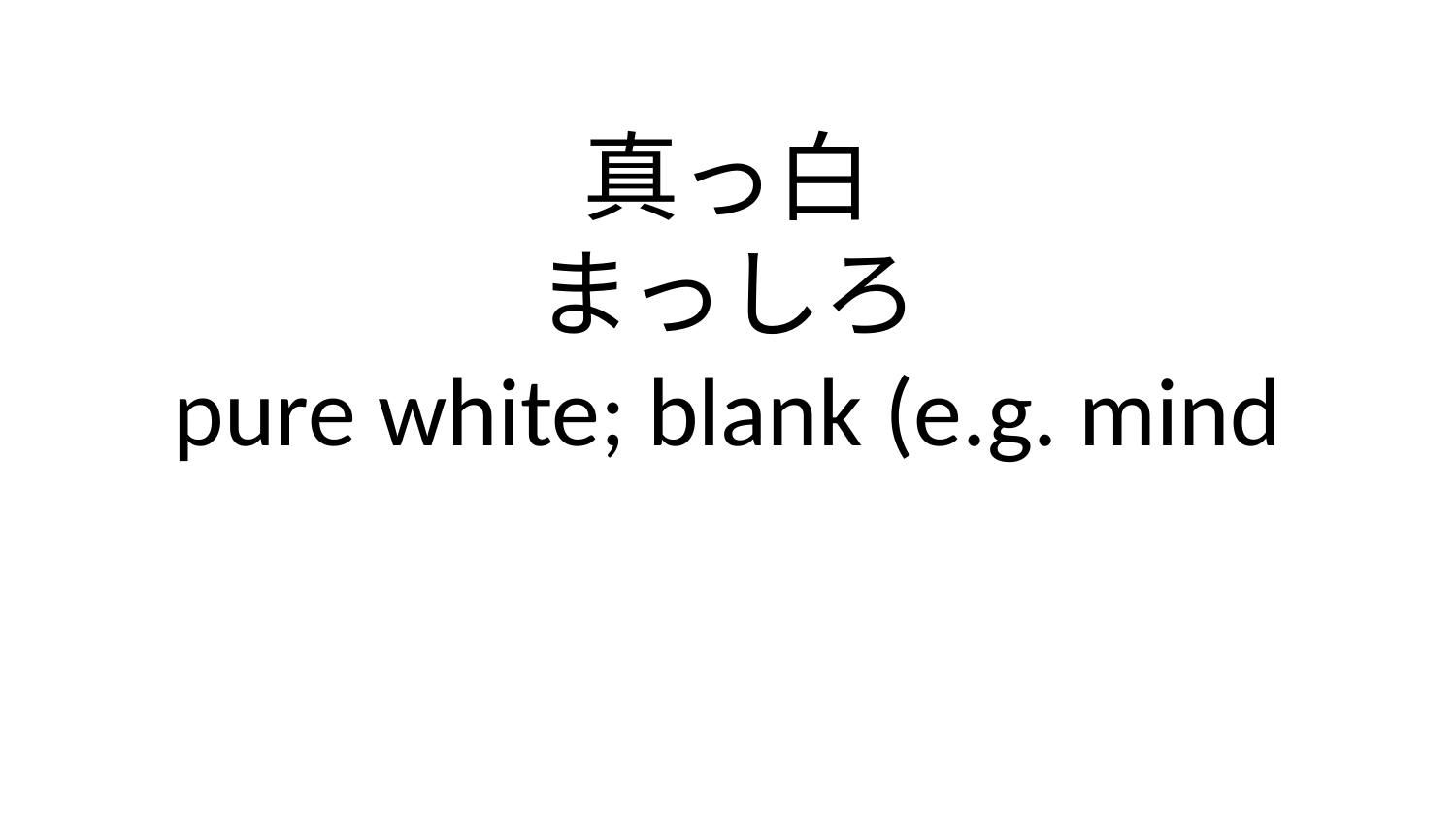

真っ白
まっしろ
pure white; blank (e.g. mind